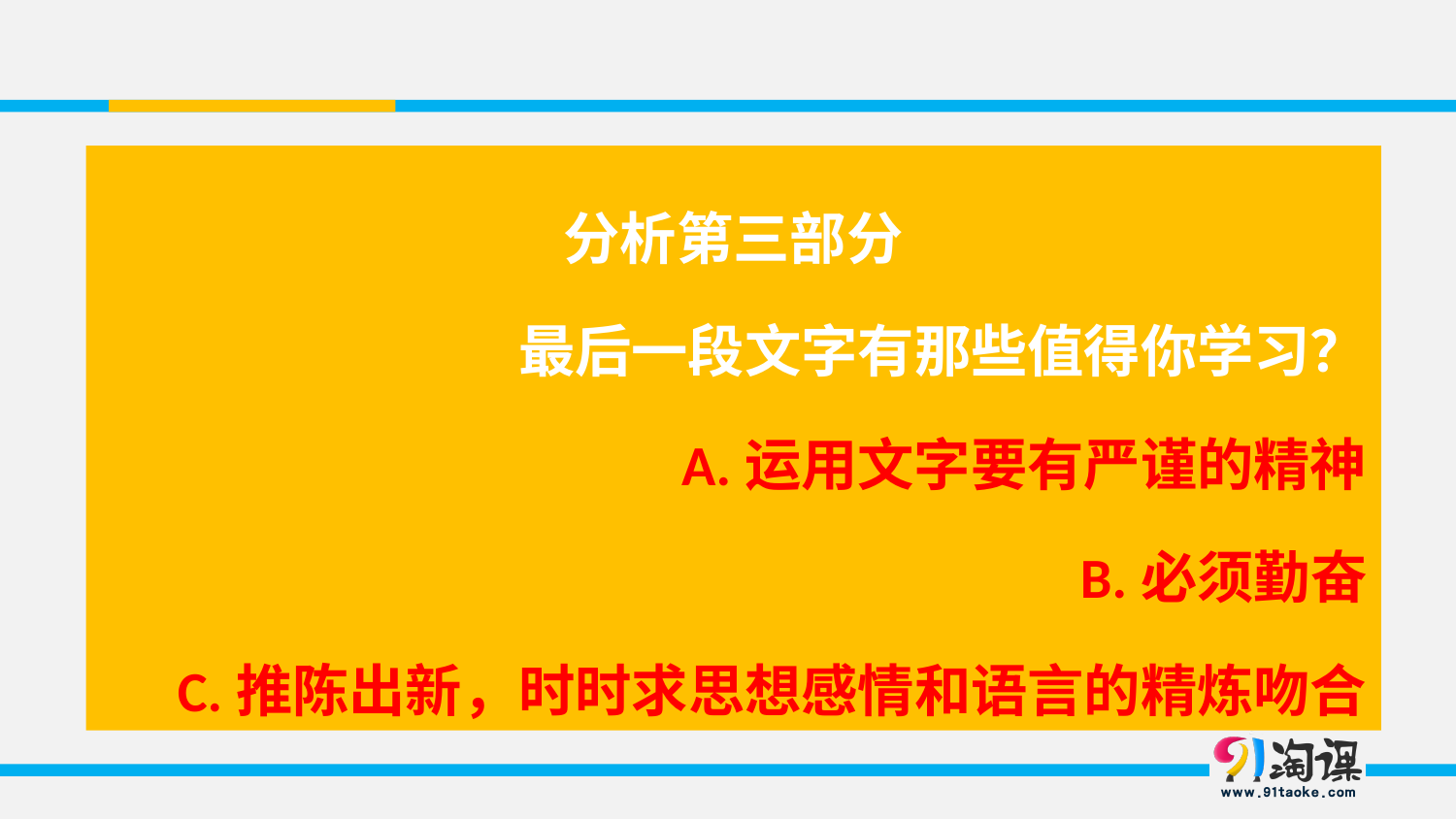

分析第三部分
最后一段文字有那些值得你学习？
A.运用文字要有严谨的精神
B.必须勤奋
C.推陈出新，时时求思想感情和语言的精炼吻合